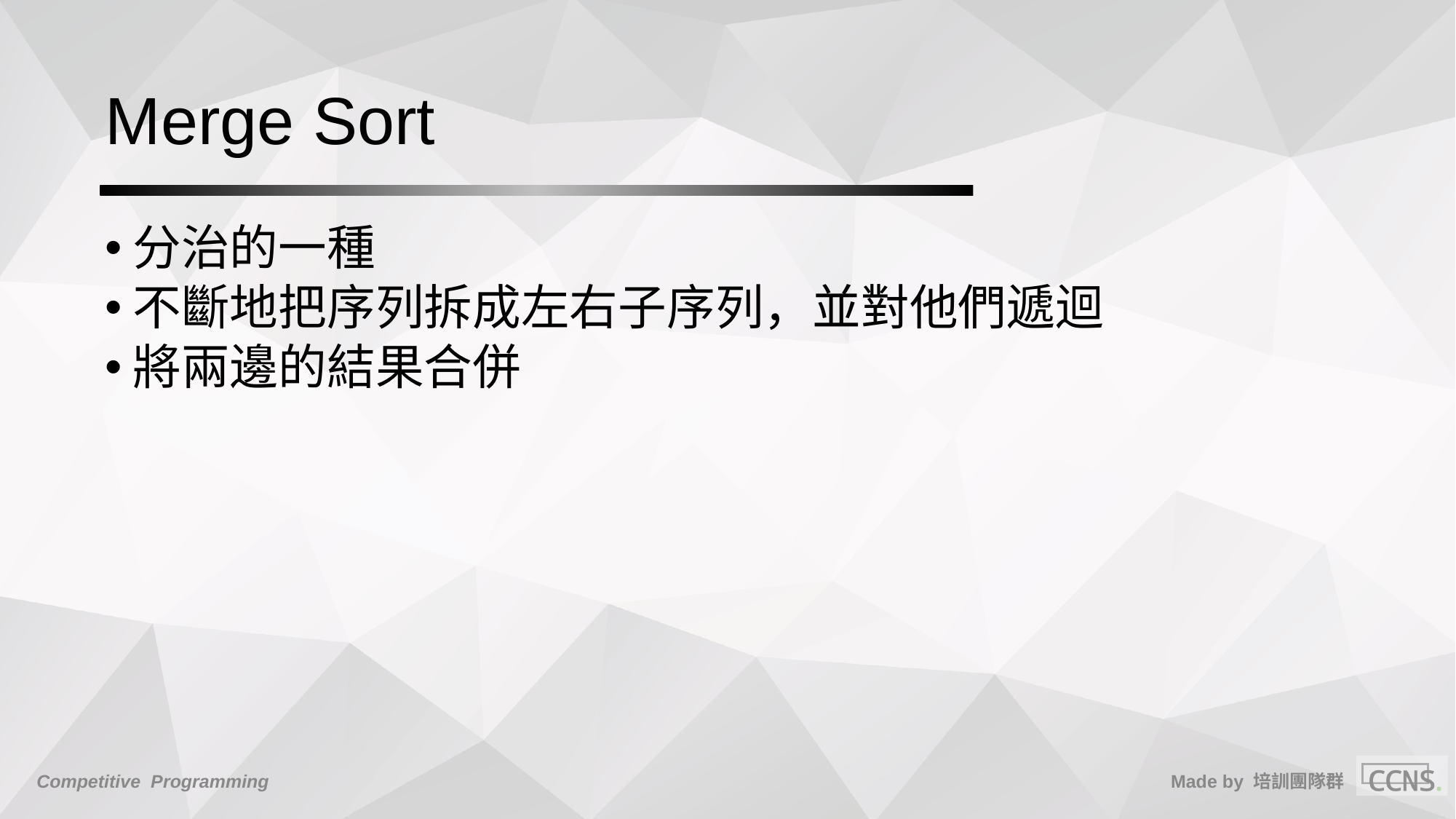

# Merge Sort
分治的一種
不斷地把序列拆成左右子序列，並對他們遞迴
將兩邊的結果合併